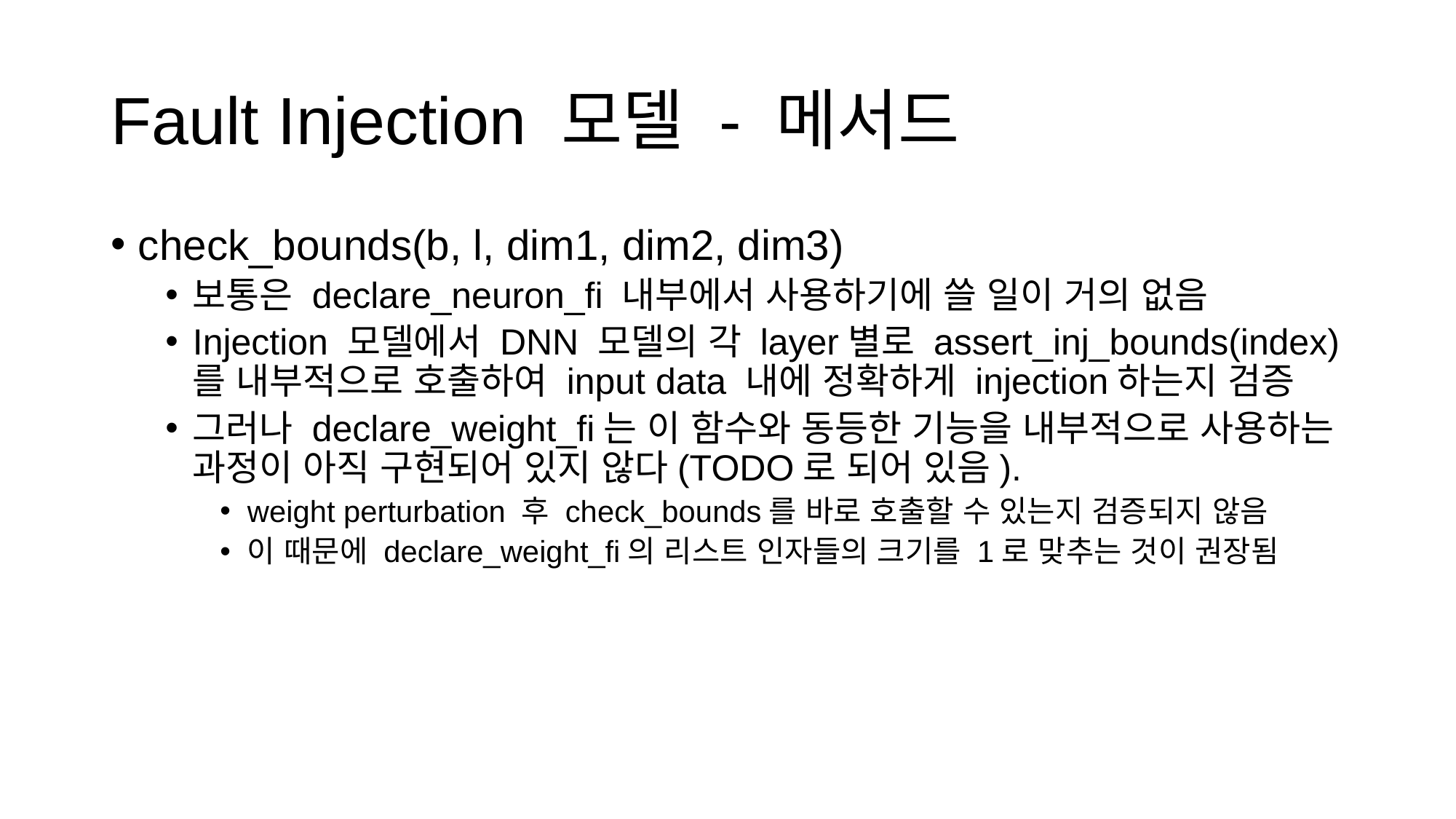

# Fault Injection 모델 - 메서드
check_bounds(b, l, dim1, dim2, dim3)
보통은 declare_neuron_fi 내부에서 사용하기에 쓸 일이 거의 없음
Injection 모델에서 DNN 모델의 각 layer별로 assert_inj_bounds(index)를 내부적으로 호출하여 input data 내에 정확하게 injection하는지 검증
그러나 declare_weight_fi는 이 함수와 동등한 기능을 내부적으로 사용하는 과정이 아직 구현되어 있지 않다(TODO로 되어 있음).
weight perturbation 후 check_bounds를 바로 호출할 수 있는지 검증되지 않음
이 때문에 declare_weight_fi의 리스트 인자들의 크기를 1로 맞추는 것이 권장됨